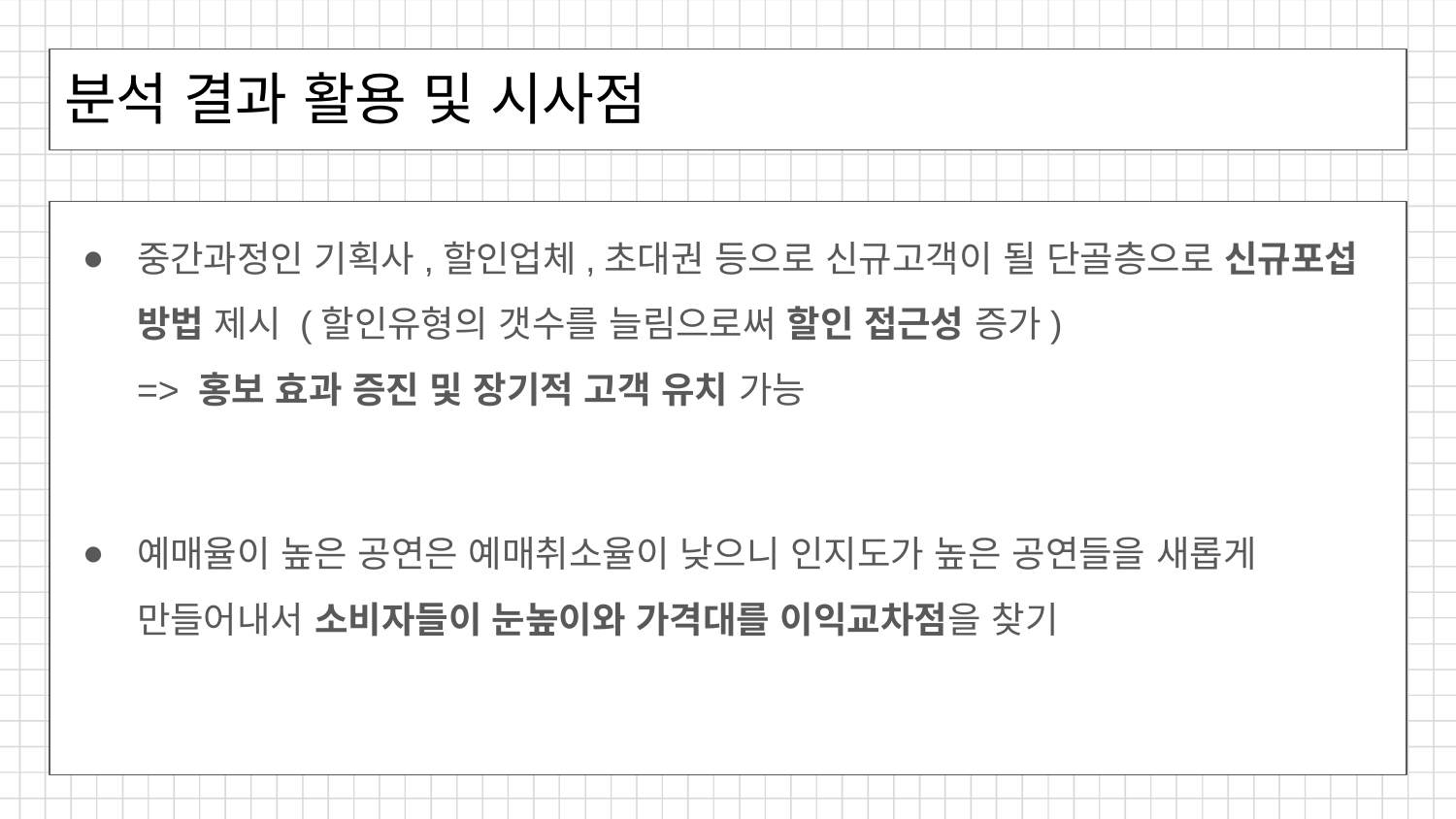

# 분석 결과 활용 및 시사점
중간과정인 기획사,할인업체,초대권 등으로 신규고객이 될 단골층으로 신규포섭 방법 제시 (할인유형의 갯수를 늘림으로써 할인 접근성 증가)
=> 홍보 효과 증진 및 장기적 고객 유치 가능

예매율이 높은 공연은 예매취소율이 낮으니 인지도가 높은 공연들을 새롭게 만들어내서 소비자들이 눈높이와 가격대를 이익교차점을 찾기